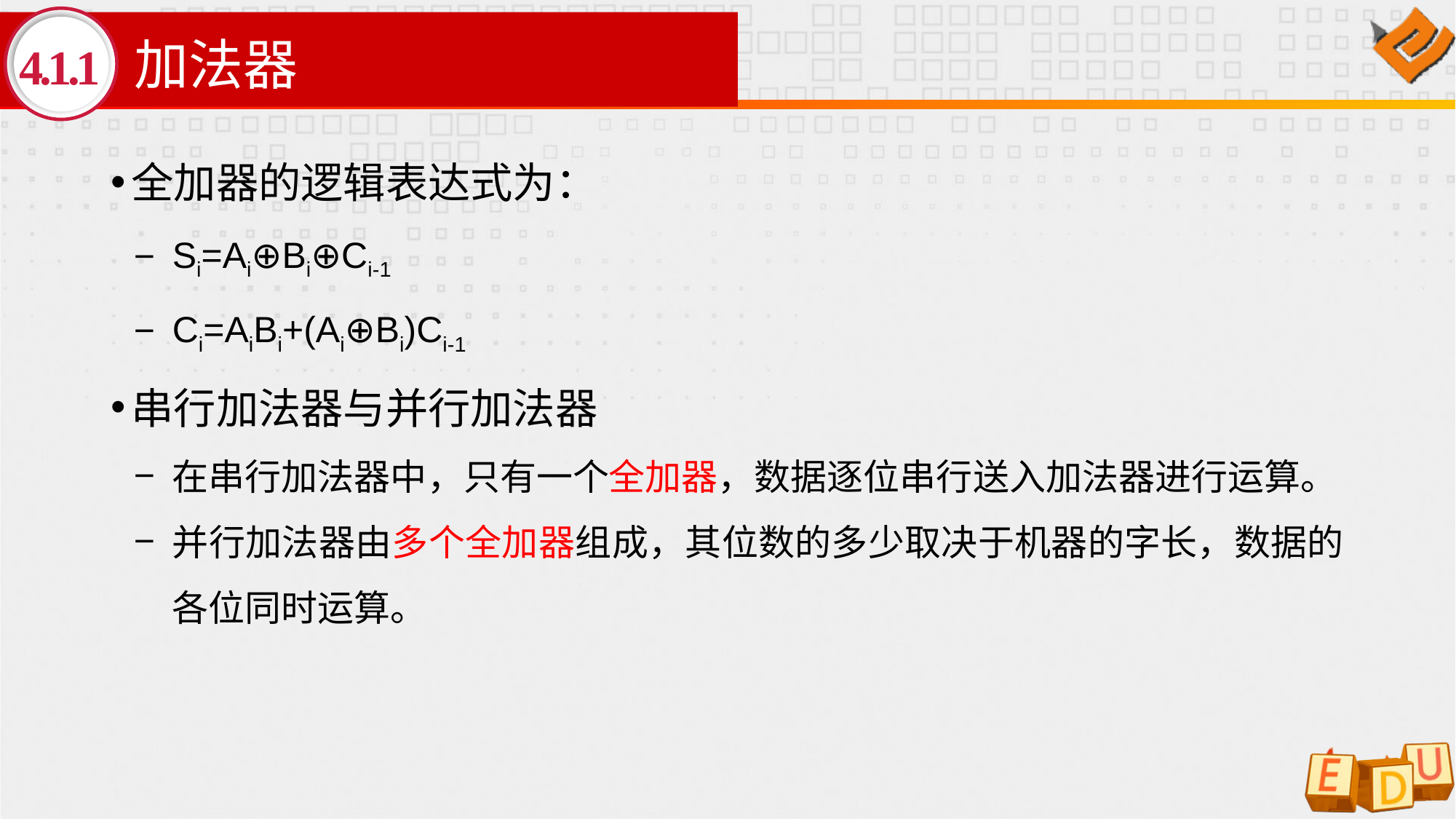

# 加法器
4.1.1
全加器的逻辑表达式为：
Si=Ai⊕Bi⊕Ci-1
Ci=AiBi+(Ai⊕Bi)Ci-1
串行加法器与并行加法器
在串行加法器中，只有一个全加器，数据逐位串行送入加法器进行运算。
并行加法器由多个全加器组成，其位数的多少取决于机器的字长，数据的各位同时运算。